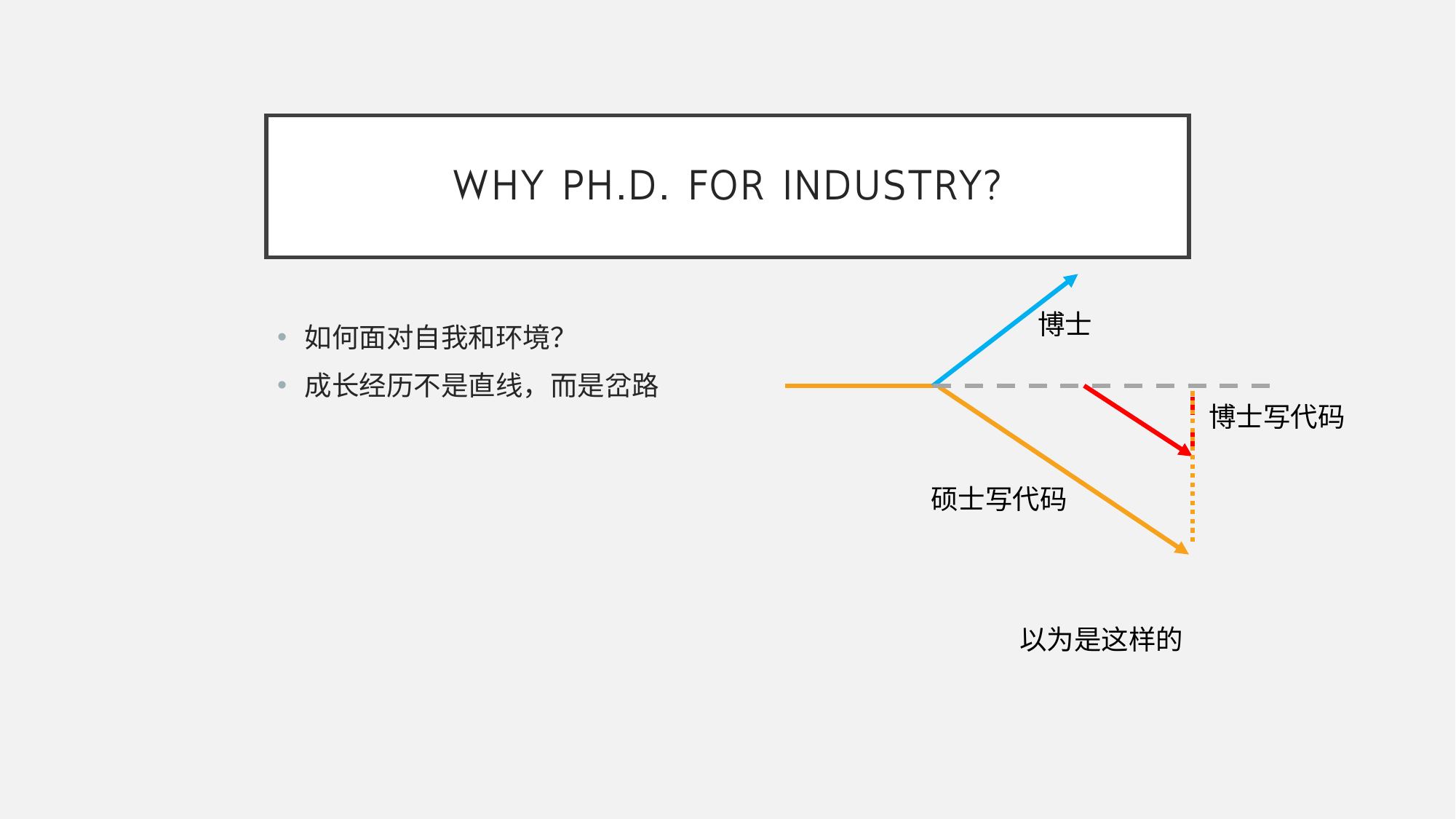

# Why Ph.d. for Industry?
博士
博士写代码
硕士写代码
如何面对自我和环境？
成长经历不是直线，而是岔路
以为是这样的